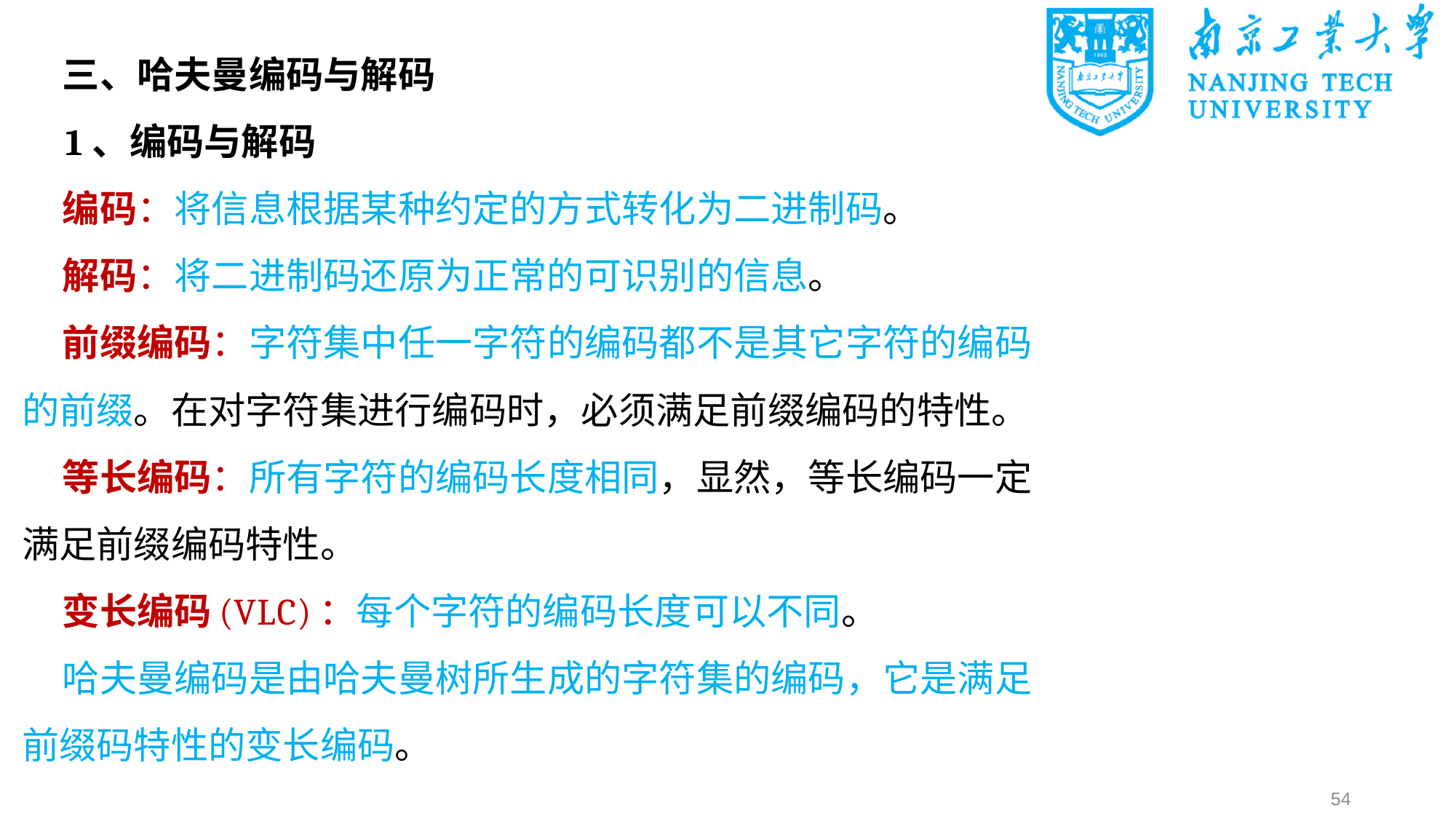

三、哈夫曼编码与解码
1、编码与解码
编码：将信息根据某种约定的方式转化为二进制码。
解码：将二进制码还原为正常的可识别的信息。
前缀编码：字符集中任一字符的编码都不是其它字符的编码的前缀。在对字符集进行编码时，必须满足前缀编码的特性。
等长编码：所有字符的编码长度相同，显然，等长编码一定满足前缀编码特性。
变长编码(VLC)：每个字符的编码长度可以不同。
哈夫曼编码是由哈夫曼树所生成的字符集的编码，它是满足前缀码特性的变长编码。
54